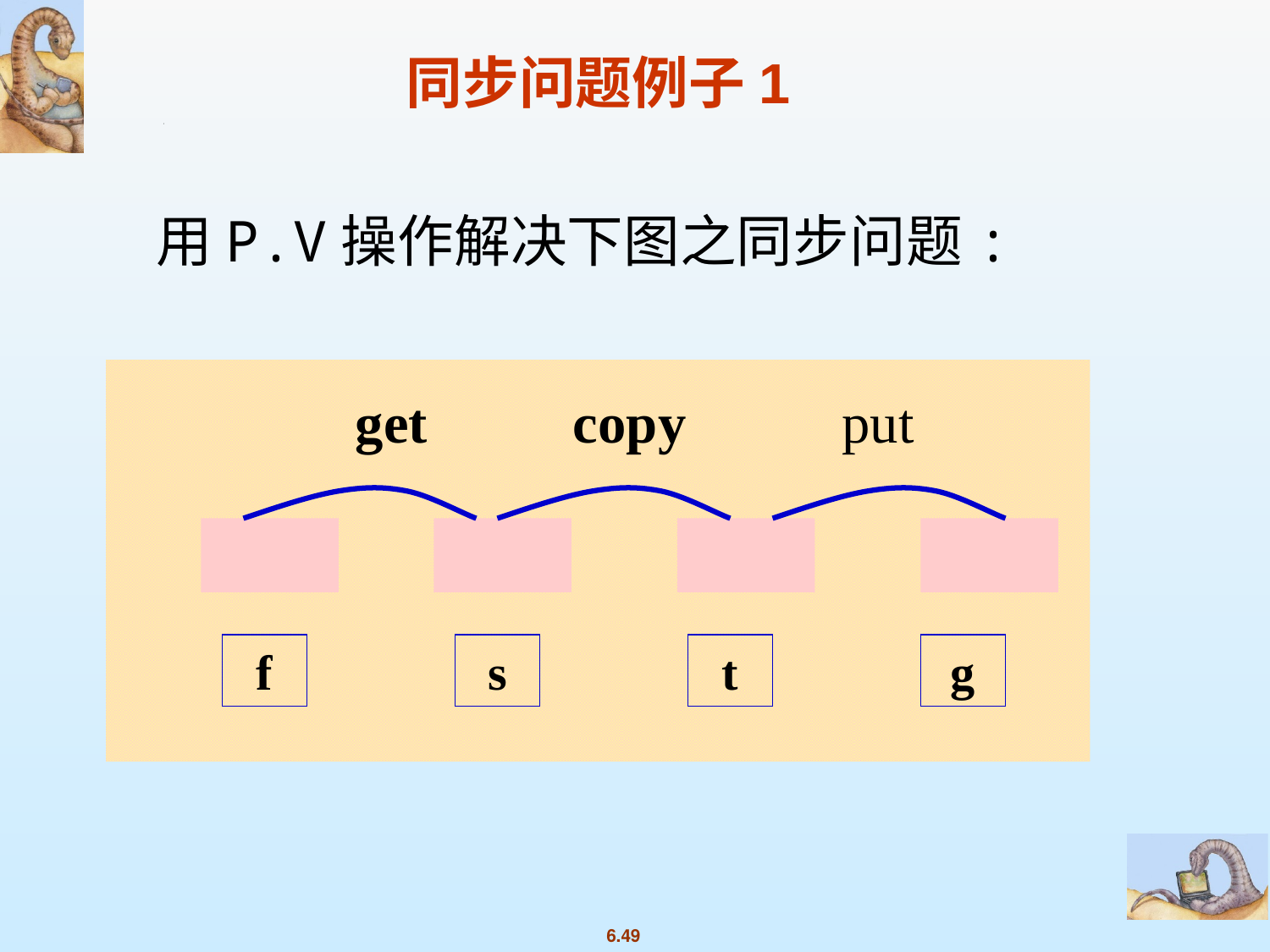

同步问题例子1
用P.V操作解决下图之同步问题:

get
copy
put

f
s
t
g